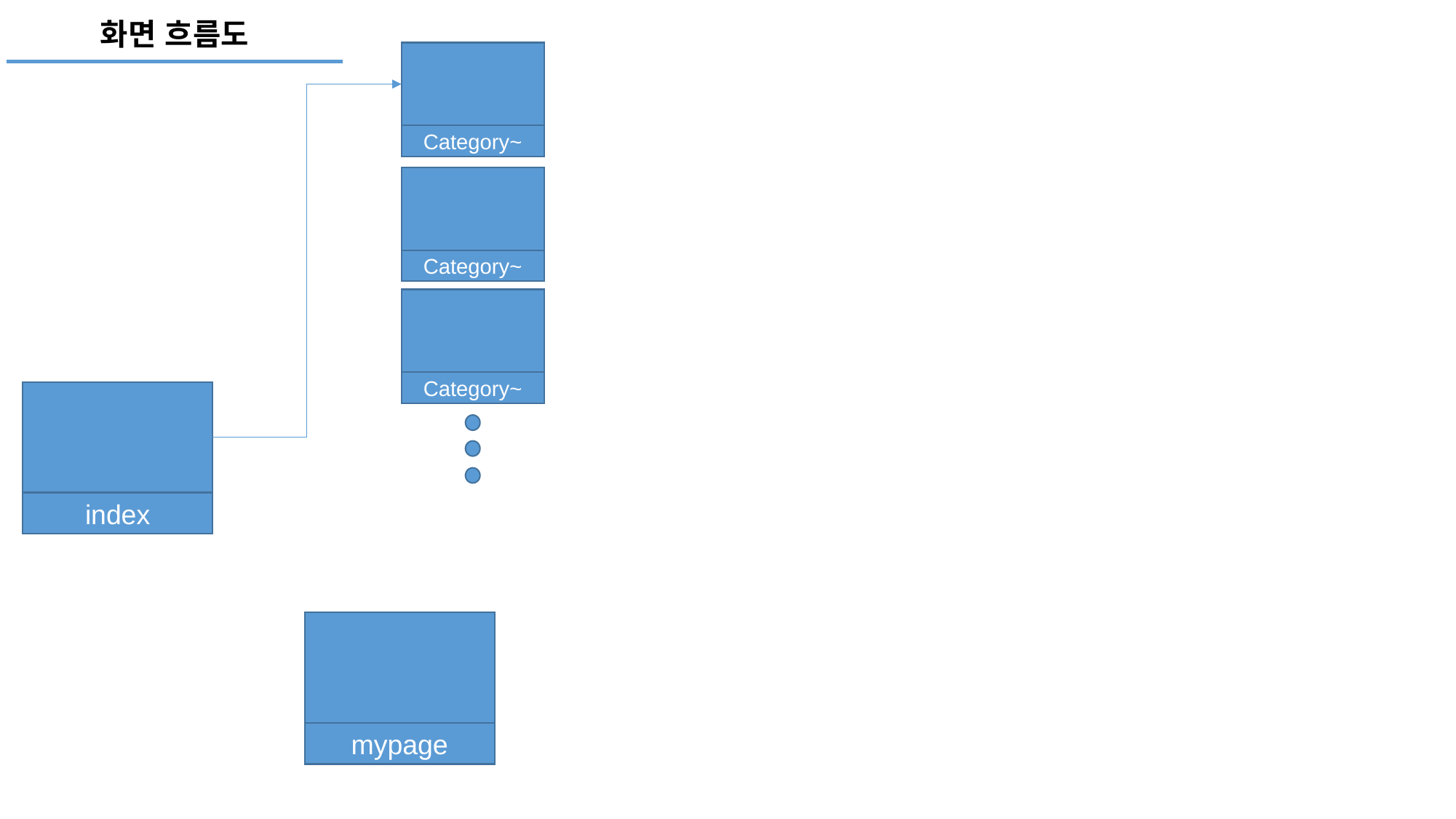

화면 흐름도

Category~

Category~

Category~

index

mypage